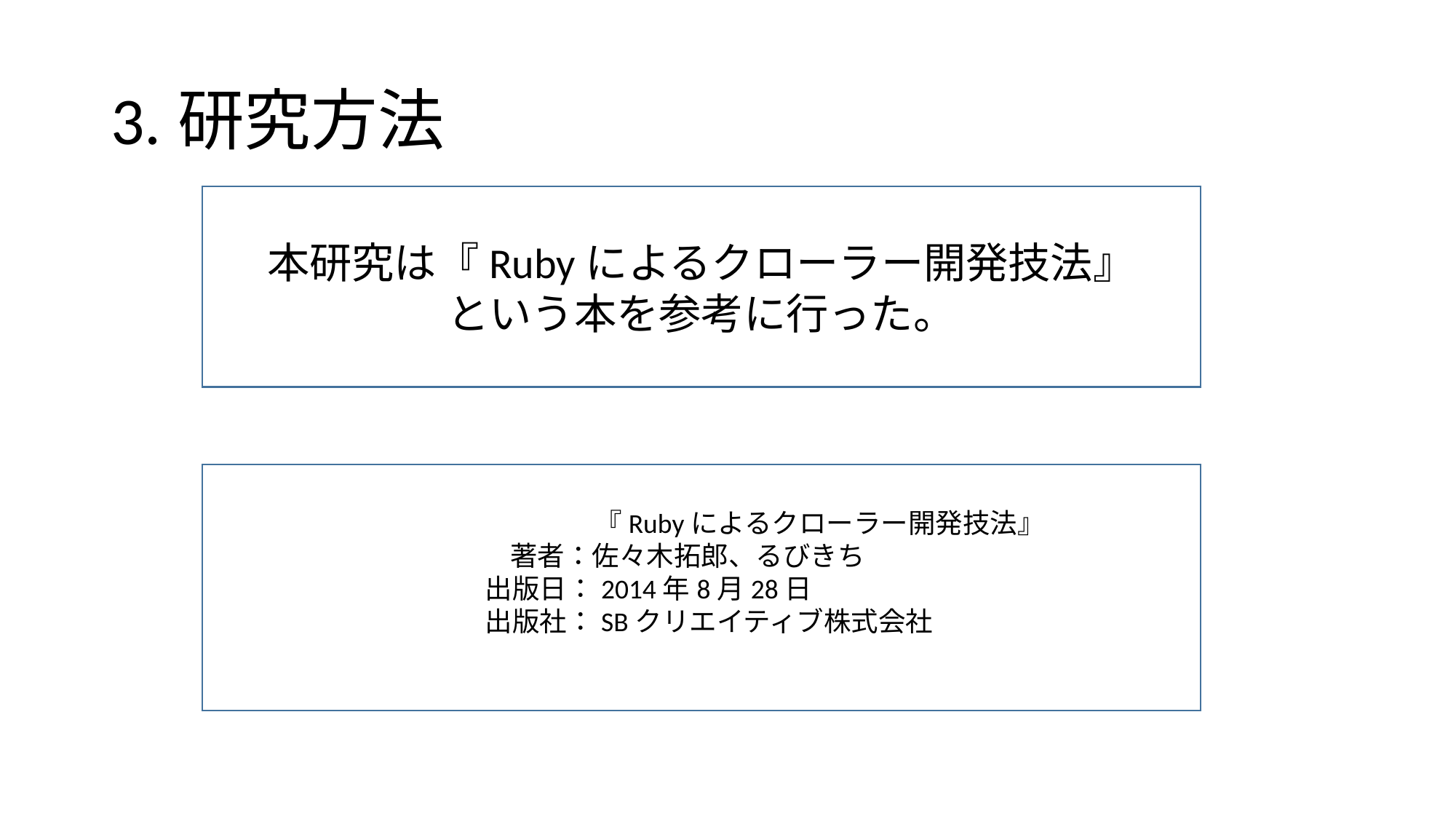

# 3.研究方法
本研究は『Rubyによるクローラー開発技法』
という本を参考に行った。
　　　　　　　　　　　　　　『Rubyによるクローラー開発技法』
                                               著者：佐々木拓郎、るびきち
                                           出版日：2014年8月28日
                                           出版社：SBクリエイティブ株式会社